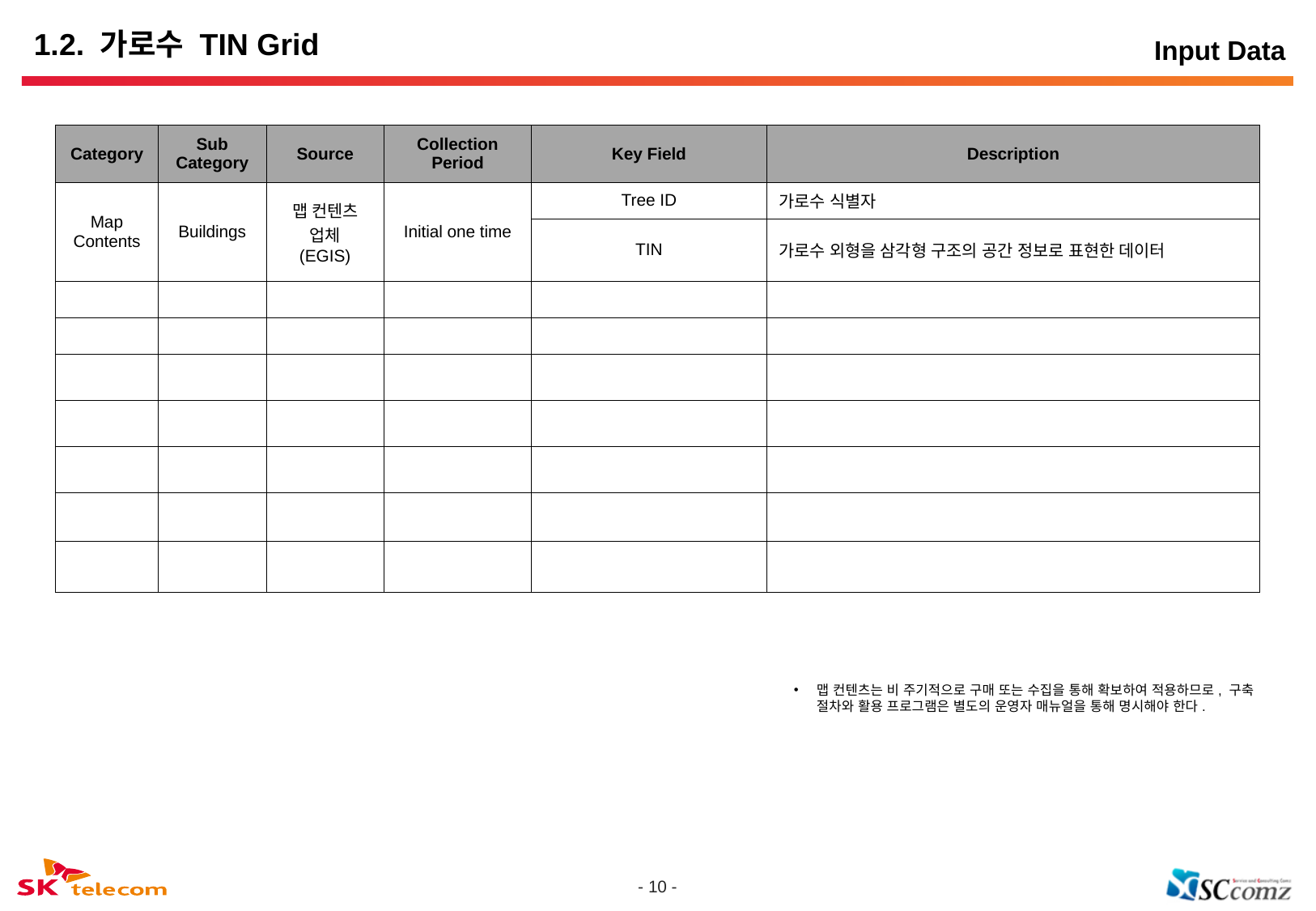

# 1.2. 가로수 TIN Grid
Input Data
| Category | Sub Category | Source | Collection Period | Key Field | Description |
| --- | --- | --- | --- | --- | --- |
| Map Contents | Buildings | 맵 컨텐츠 업체 (EGIS) | Initial one time | Tree ID | 가로수 식별자 |
|  |  |  |  | TIN | 가로수 외형을 삼각형 구조의 공간 정보로 표현한 데이터 |
|  |  |  |  |  |  |
|  |  |  |  |  |  |
|  |  |  |  |  |  |
|  |  |  |  |  |  |
|  |  |  |  |  |  |
|  |  |  |  |  |  |
|  |  |  |  |  |  |
맵 컨텐츠는 비 주기적으로 구매 또는 수집을 통해 확보하여 적용하므로, 구축 절차와 활용 프로그램은 별도의 운영자 매뉴얼을 통해 명시해야 한다.